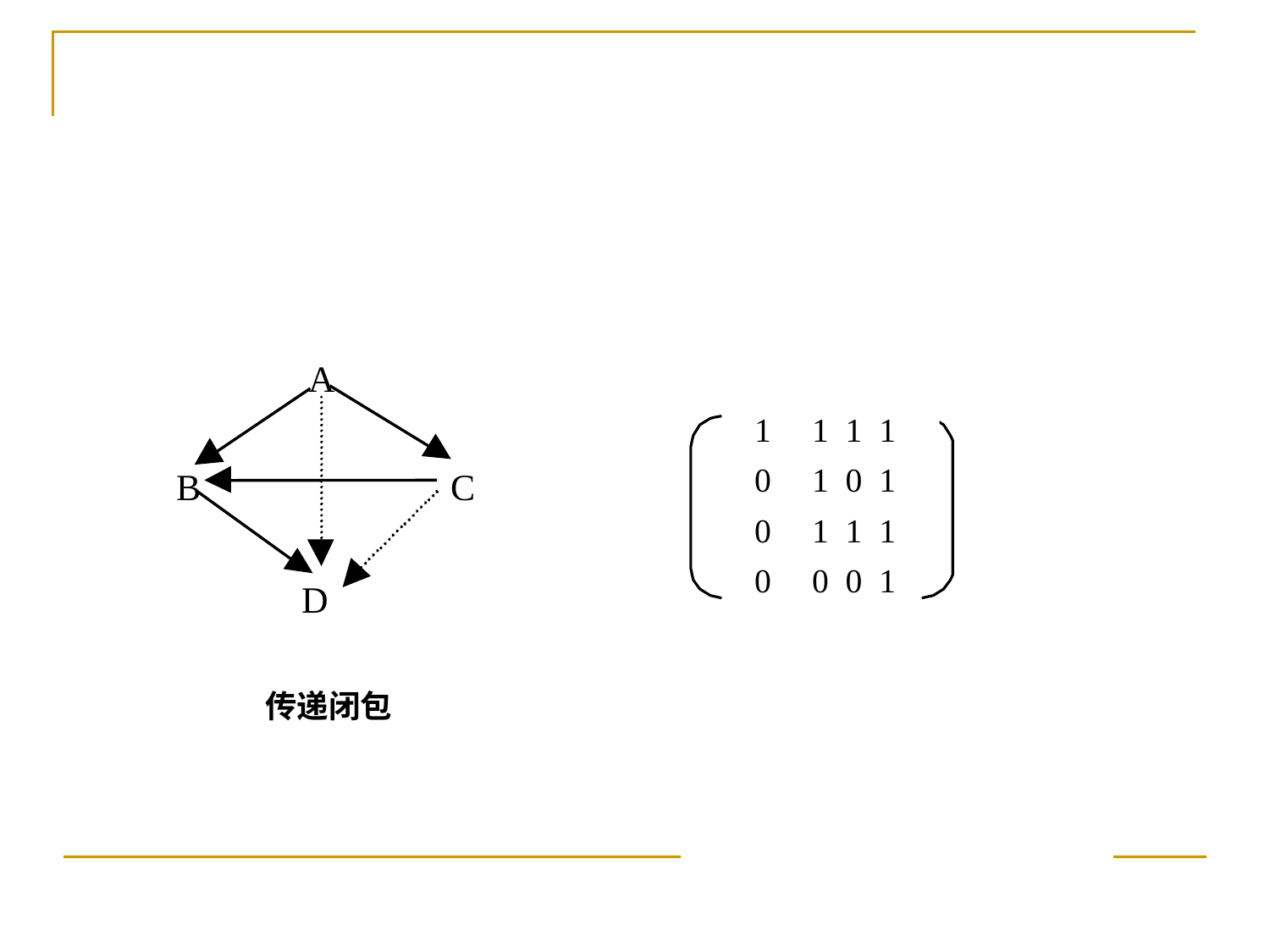

A

1
1  1  1

0
1  0  1

0
1  1  1

0
0  0  1

B
C

D
传递闭包